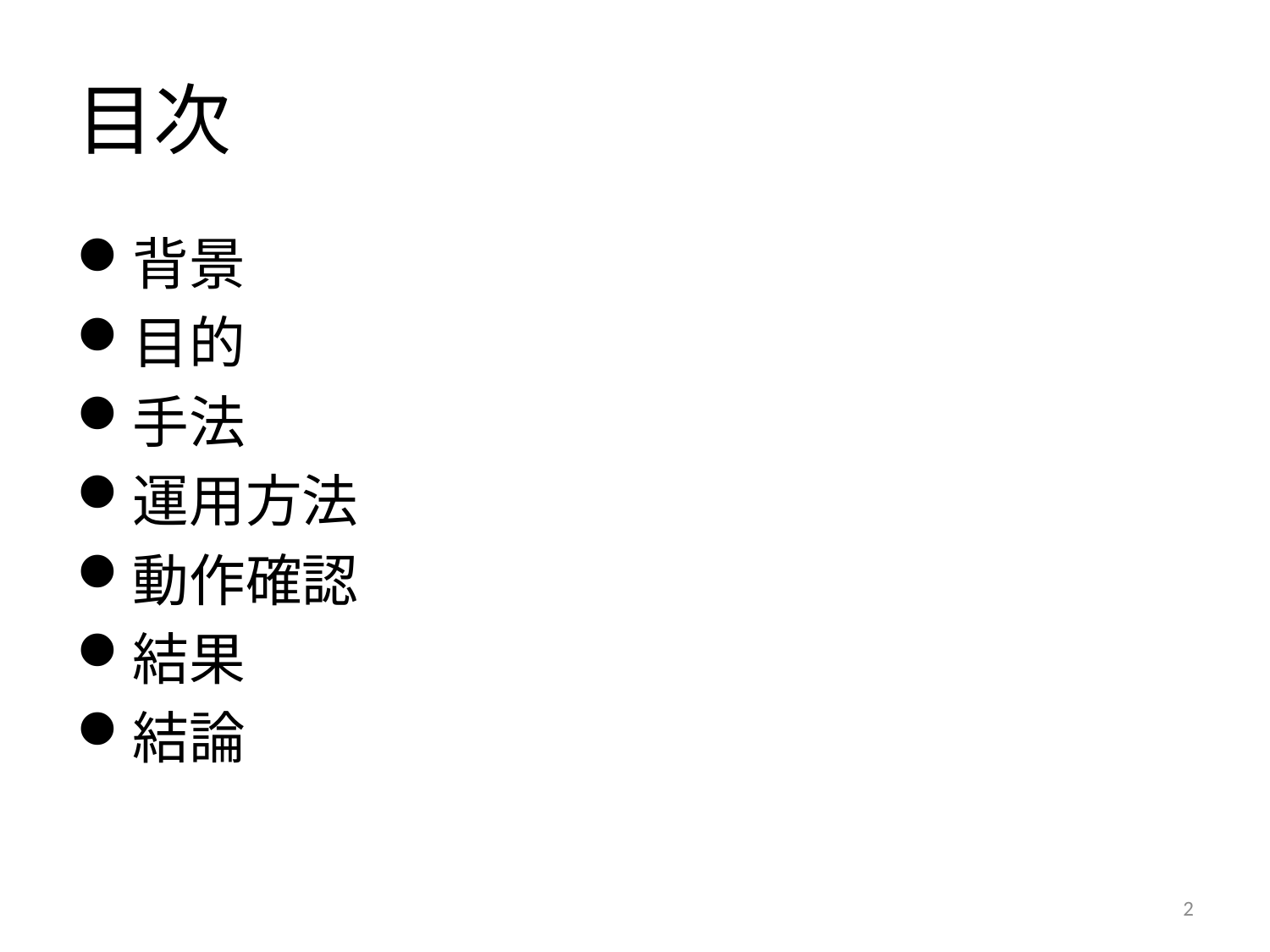

# 目次
背景
目的
手法
運用方法
動作確認
結果
結論

2